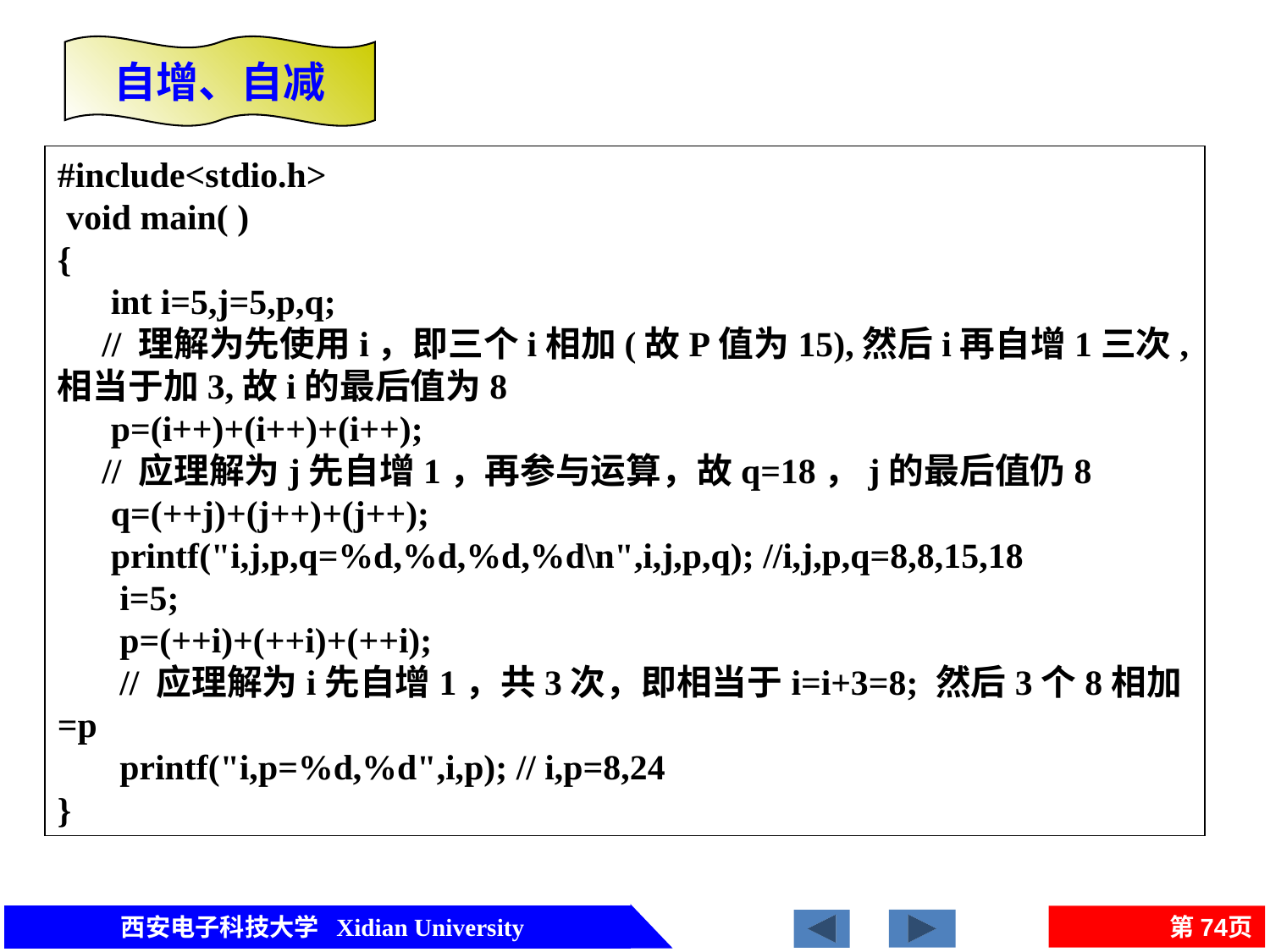

自增、自减
#include<stdio.h>
 void main( )
{
      int i=5,j=5,p,q;
     // 理解为先使用i，即三个i相加(故P值为15),然后i再自增1三次,相当于加3,故i的最后值为8
      p=(i++)+(i++)+(i++);
     // 应理解为j先自增1，再参与运算，故q=18，j的最后值仍8
      q=(++j)+(j++)+(j++);
      printf("i,j,p,q=%d,%d,%d,%d\n",i,j,p,q); //i,j,p,q=8,8,15,18
       i=5;
       p=(++i)+(++i)+(++i);
       // 应理解为i先自增1，共3次，即相当于i=i+3=8; 然后3个8相加=p
       printf("i,p=%d,%d",i,p); // i,p=8,24
}